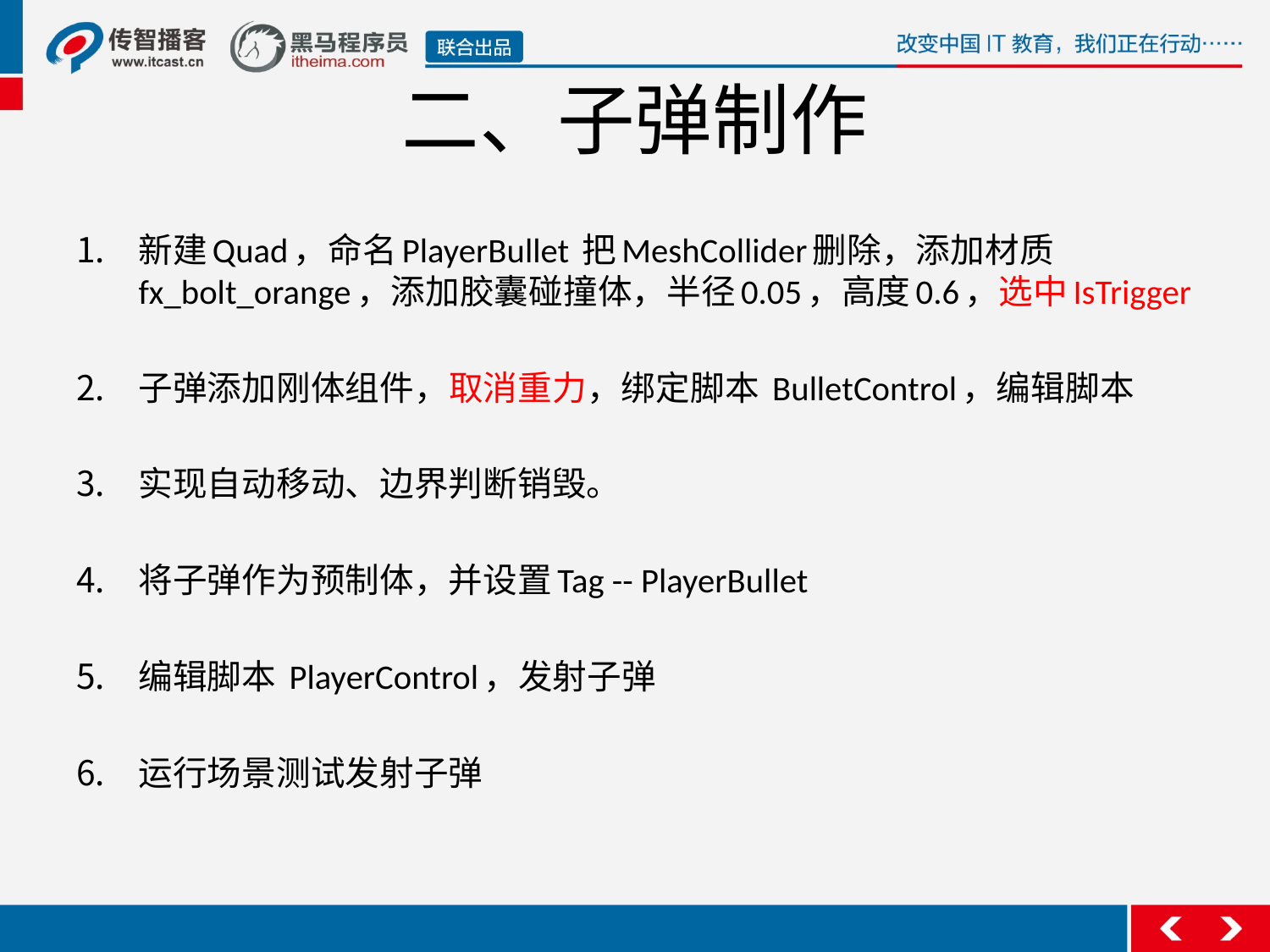

# 二、子弹制作
新建Quad，命名PlayerBullet 把MeshCollider删除，添加材质fx_bolt_orange，添加胶囊碰撞体，半径0.05，高度0.6，选中IsTrigger

子弹添加刚体组件，取消重力，绑定脚本 BulletControl，编辑脚本

实现自动移动、边界判断销毁。

将子弹作为预制体，并设置Tag -- PlayerBullet

编辑脚本 PlayerControl，发射子弹

运行场景测试发射子弹